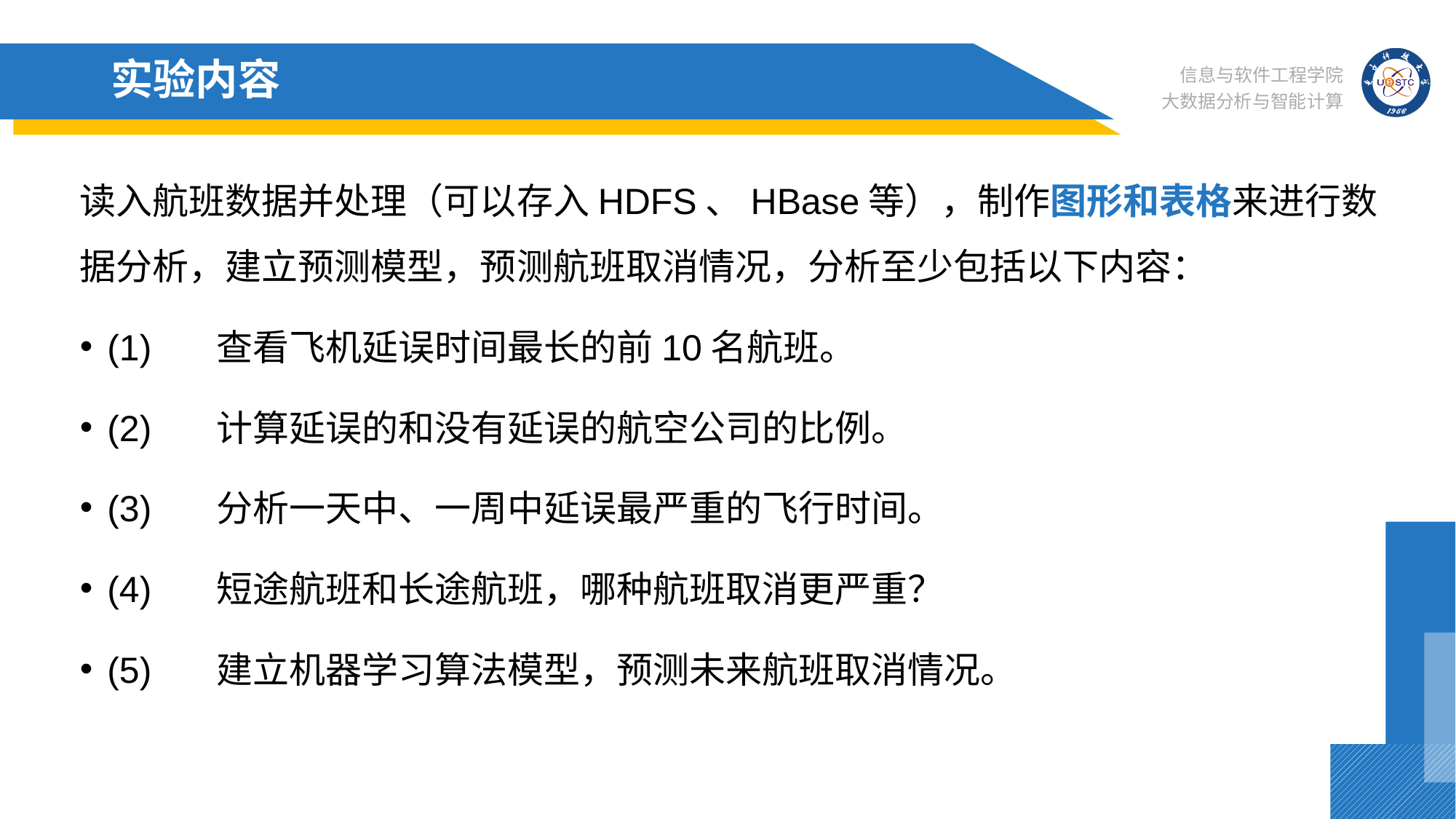

# 实验内容
读入航班数据并处理（可以存入HDFS、HBase等），制作图形和表格来进行数据分析，建立预测模型，预测航班取消情况，分析至少包括以下内容：
(1)	查看飞机延误时间最长的前10名航班。
(2)	计算延误的和没有延误的航空公司的比例。
(3)	分析一天中、一周中延误最严重的飞行时间。
(4)	短途航班和长途航班，哪种航班取消更严重？
(5)	建立机器学习算法模型，预测未来航班取消情况。